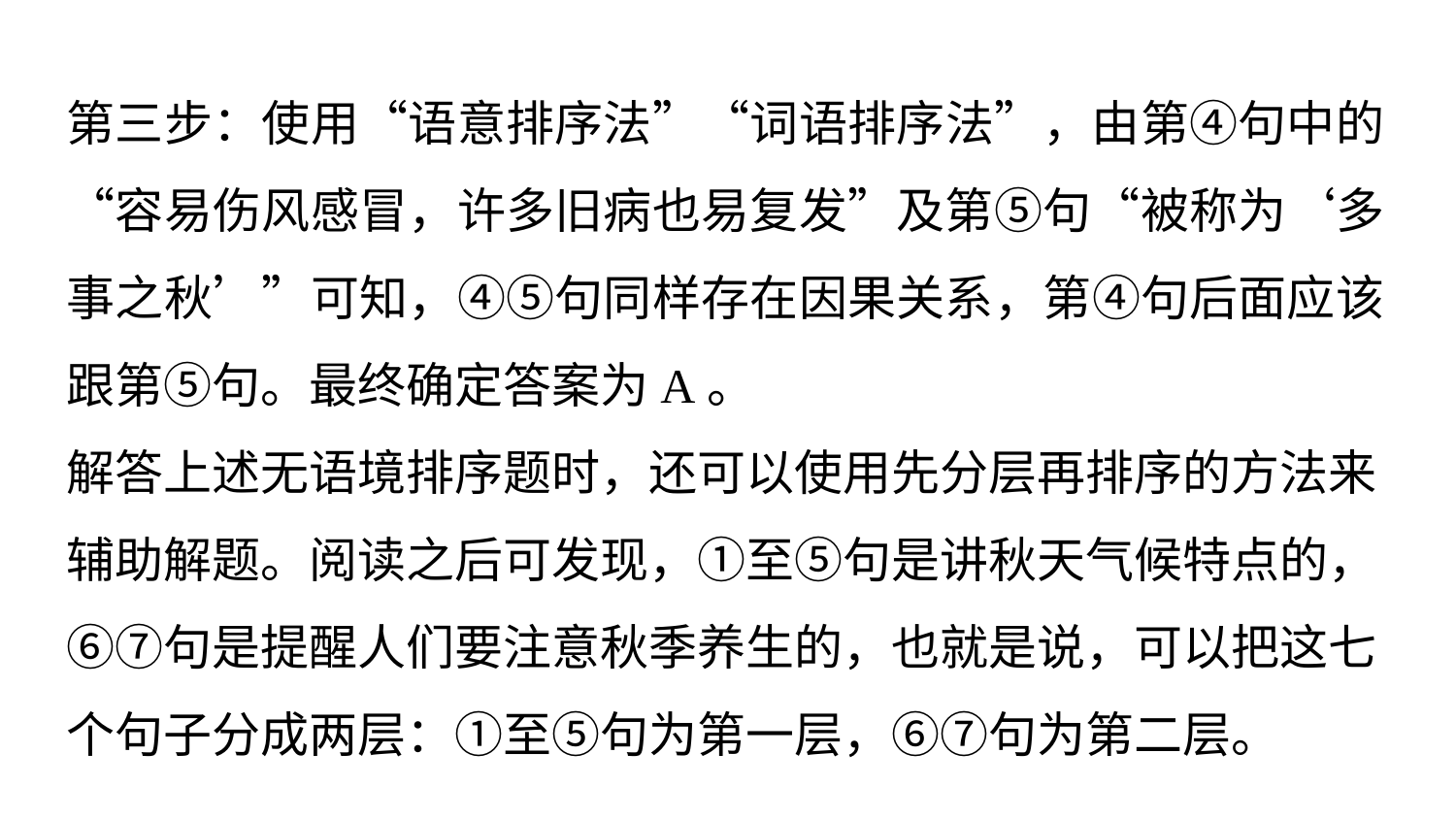

第三步：使用“语意排序法”“词语排序法”，由第④句中的“容易伤风感冒，许多旧病也易复发”及第⑤句“被称为‘多事之秋’”可知，④⑤句同样存在因果关系，第④句后面应该跟第⑤句。最终确定答案为A。
解答上述无语境排序题时，还可以使用先分层再排序的方法来辅助解题。阅读之后可发现，①至⑤句是讲秋天气候特点的，⑥⑦句是提醒人们要注意秋季养生的，也就是说，可以把这七个句子分成两层：①至⑤句为第一层，⑥⑦句为第二层。